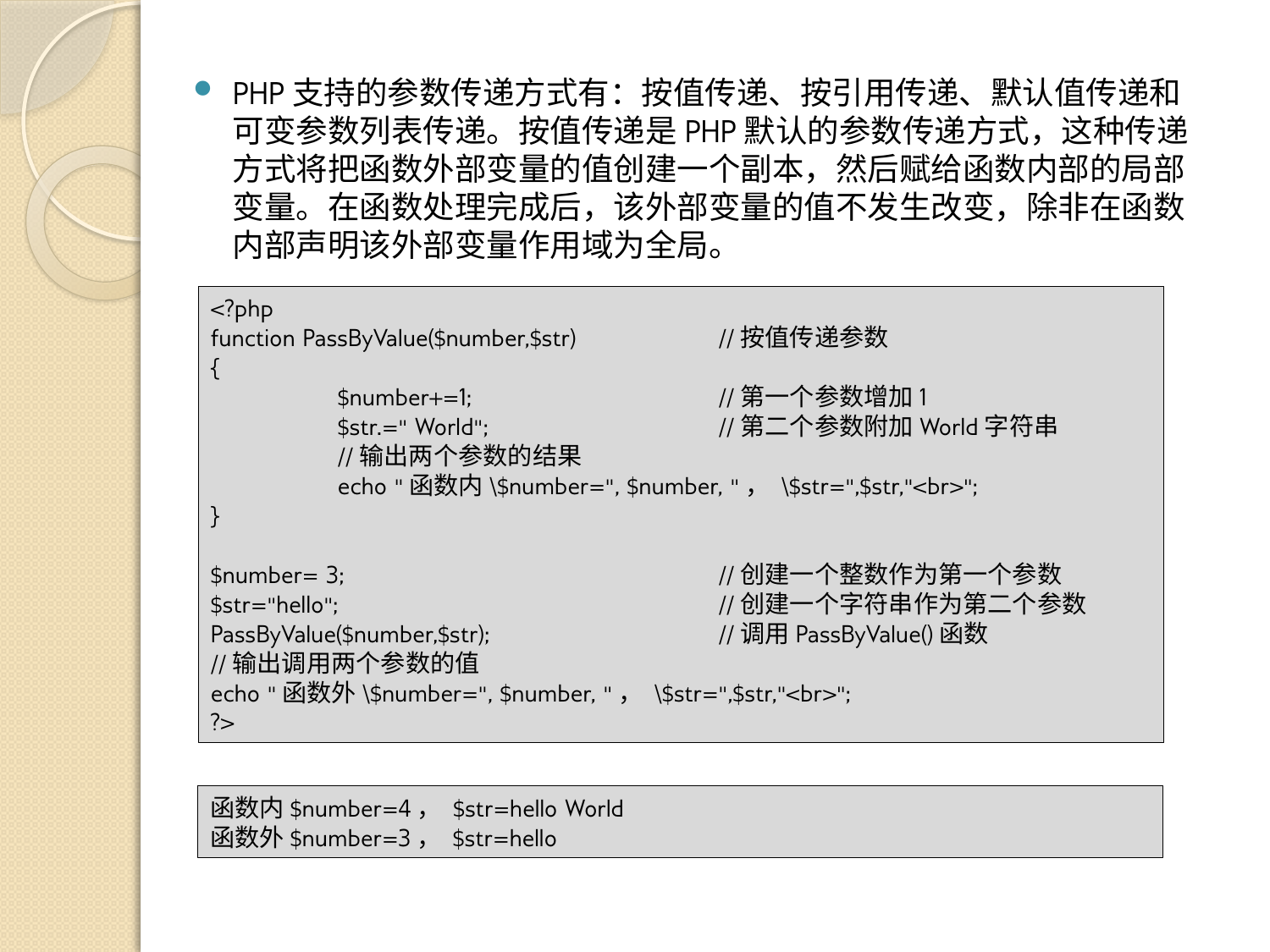

PHP支持的参数传递方式有：按值传递、按引用传递、默认值传递和可变参数列表传递。按值传递是PHP默认的参数传递方式，这种传递方式将把函数外部变量的值创建一个副本，然后赋给函数内部的局部变量。在函数处理完成后，该外部变量的值不发生改变，除非在函数内部声明该外部变量作用域为全局。
<?php
function PassByValue($number,$str)		//按值传递参数
{
	$number+=1;		//第一个参数增加1
	$str.=" World";		//第二个参数附加World字符串
	//输出两个参数的结果
	echo "函数内\$number=", $number, "， \$str=",$str,"<br>";
}

$number= 3;			//创建一个整数作为第一个参数
$str="hello";			//创建一个字符串作为第二个参数
PassByValue($number,$str);		//调用PassByValue()函数
//输出调用两个参数的值
echo "函数外\$number=", $number, "， \$str=",$str,"<br>";
?>
函数内$number=4， $str=hello World
函数外$number=3， $str=hello
<?php
$title = '我在未来等你';
$website = 'http://www.sanwen8.cn/subject/1331453/';
$content = " 未来对于我来说还很远很远，就像你还不认识我的时候你身旁的他，我身旁的她，我们都无法猜到后来我们的他和她却已变成六个人的故事。——题记\n未来它很近也很远，也许是明天，也许是一辈子。\n访问地址：$website";
$result = <<<ARTICLE
<p>$title</p>
<p>$website</p>
<p>$content</p>
ARTICLE;
echo $result;
?>